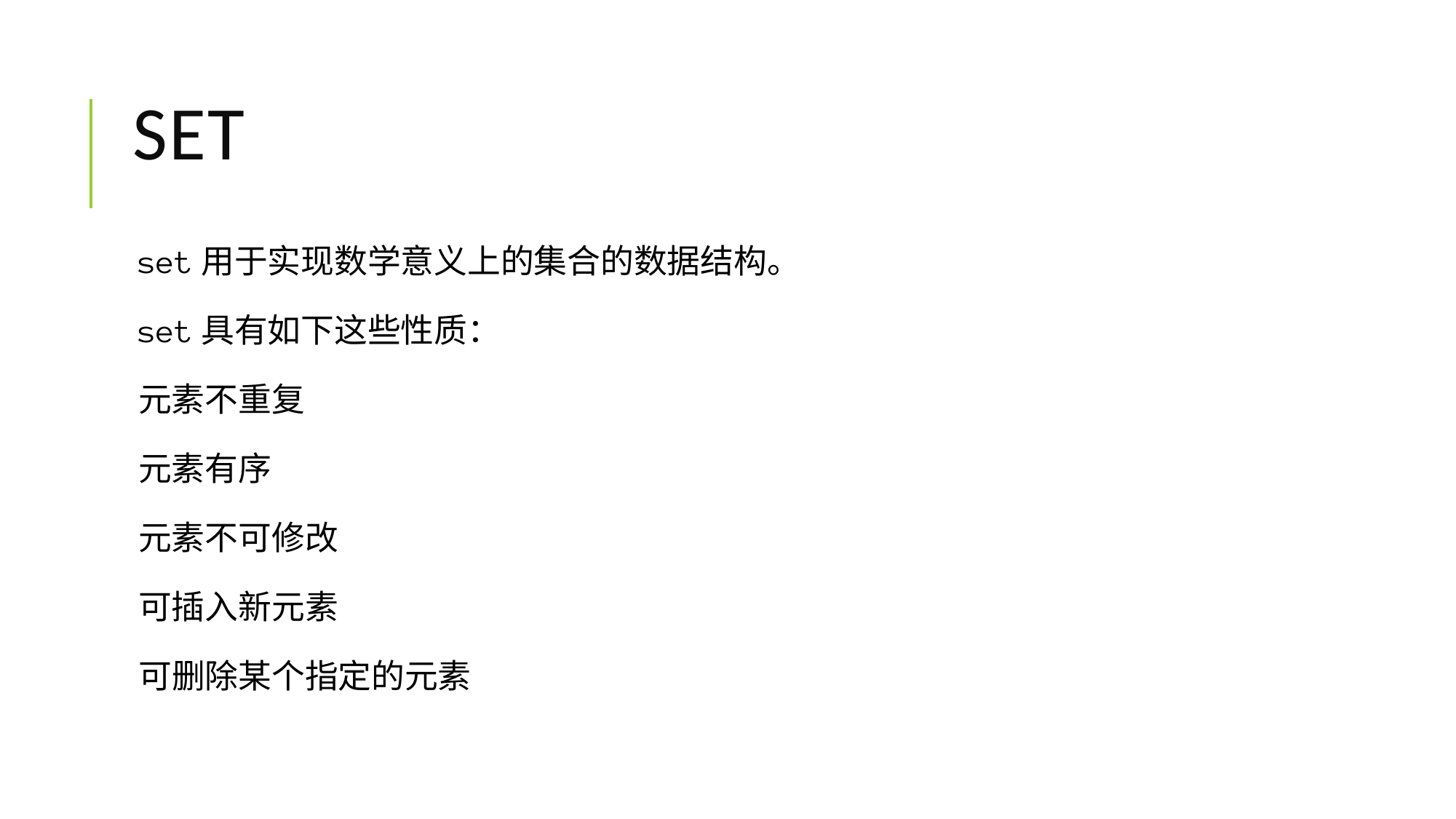

# set
set用于实现数学意义上的集合的数据结构。
set具有如下这些性质：
元素不重复
元素有序
元素不可修改
可插入新元素
可删除某个指定的元素